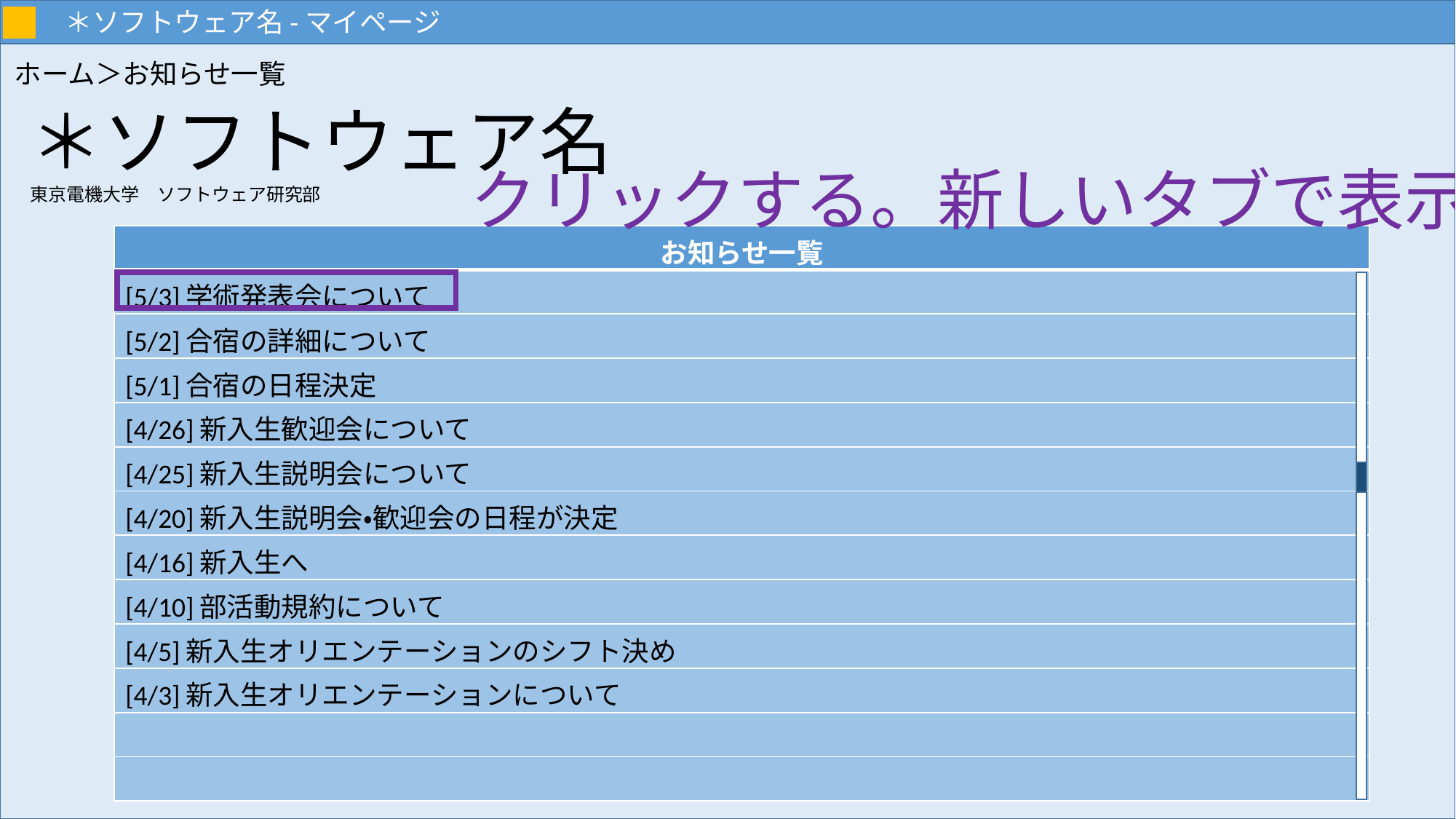

＊ソフトウェア名-マイページ

ホーム＞お知らせ一覧
＊ソフトウェア名
東京電機大学　ソフトウェア研究部
クリックする。新しいタブで表示
| お知らせ一覧 |
| --- |
| [5/3]学術発表会について |
| [5/2]合宿の詳細について |
| [5/1]合宿の日程決定 |
| [4/26]新入生歓迎会について |
| [4/25]新入生説明会について |
| [4/20]新入生説明会・歓迎会の日程が決定 |
| [4/16]新入生へ |
| [4/10]部活動規約について |
| [4/5]新入生オリエンテーションのシフト決め |
| [4/3]新入生オリエンテーションについて |
|  |
|  |